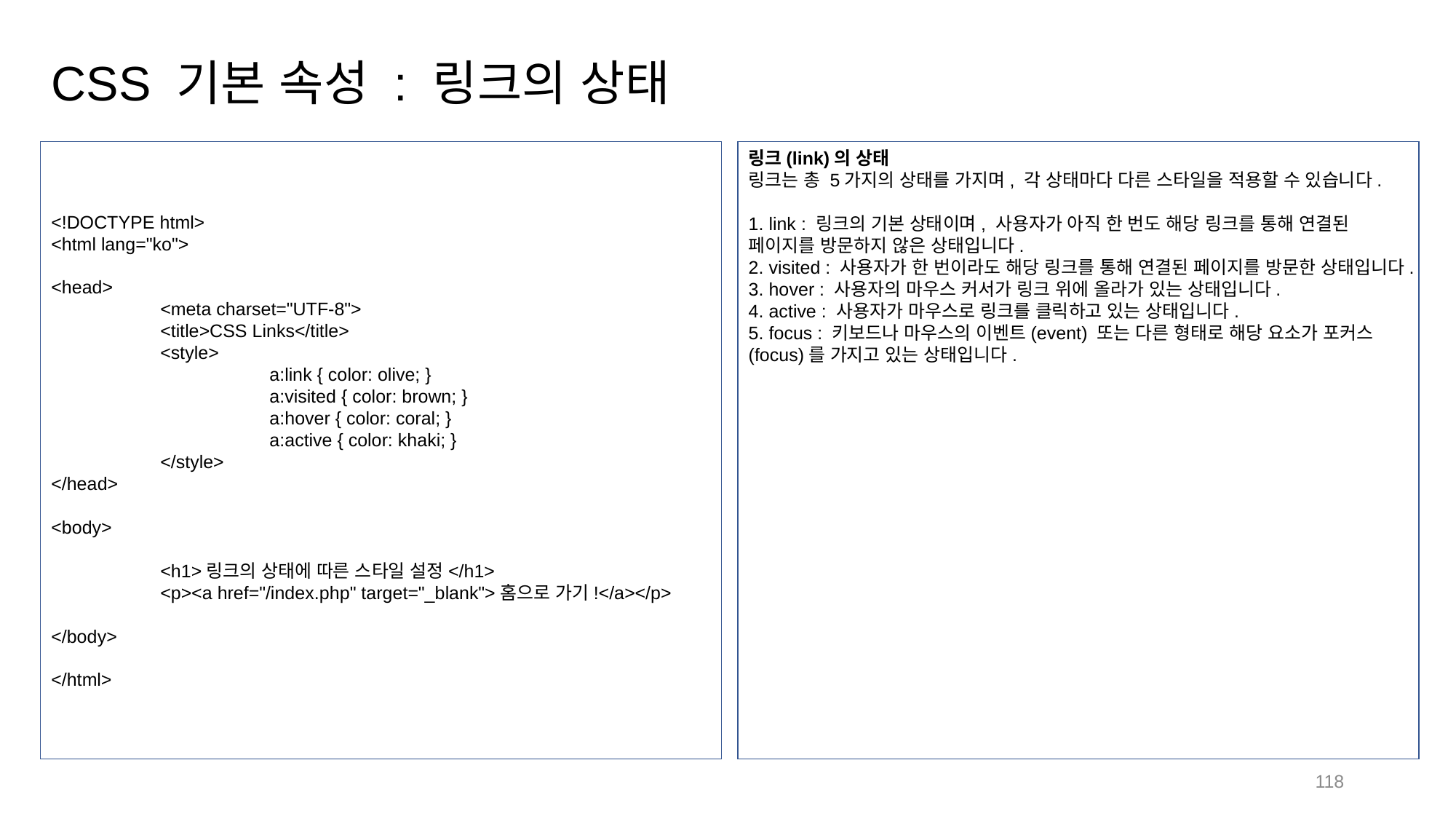

# CSS 기본 속성 : 링크의 상태
<!DOCTYPE html>
<html lang="ko">

<head>
	<meta charset="UTF-8">
	<title>CSS Links</title>
	<style>
		a:link { color: olive; }
		a:visited { color: brown; }
		a:hover { color: coral; }
		a:active { color: khaki; }
	</style>
</head>

<body>

	<h1>링크의 상태에 따른 스타일 설정</h1>
	<p><a href="/index.php" target="_blank">홈으로 가기!</a></p>

</body>

</html>
링크(link)의 상태
링크는 총 5가지의 상태를 가지며, 각 상태마다 다른 스타일을 적용할 수 있습니다.

1. link : 링크의 기본 상태이며, 사용자가 아직 한 번도 해당 링크를 통해 연결된 페이지를 방문하지 않은 상태입니다.
2. visited : 사용자가 한 번이라도 해당 링크를 통해 연결된 페이지를 방문한 상태입니다.
3. hover : 사용자의 마우스 커서가 링크 위에 올라가 있는 상태입니다.
4. active : 사용자가 마우스로 링크를 클릭하고 있는 상태입니다.
5. focus : 키보드나 마우스의 이벤트(event) 또는 다른 형태로 해당 요소가 포커스(focus)를 가지고 있는 상태입니다.
118